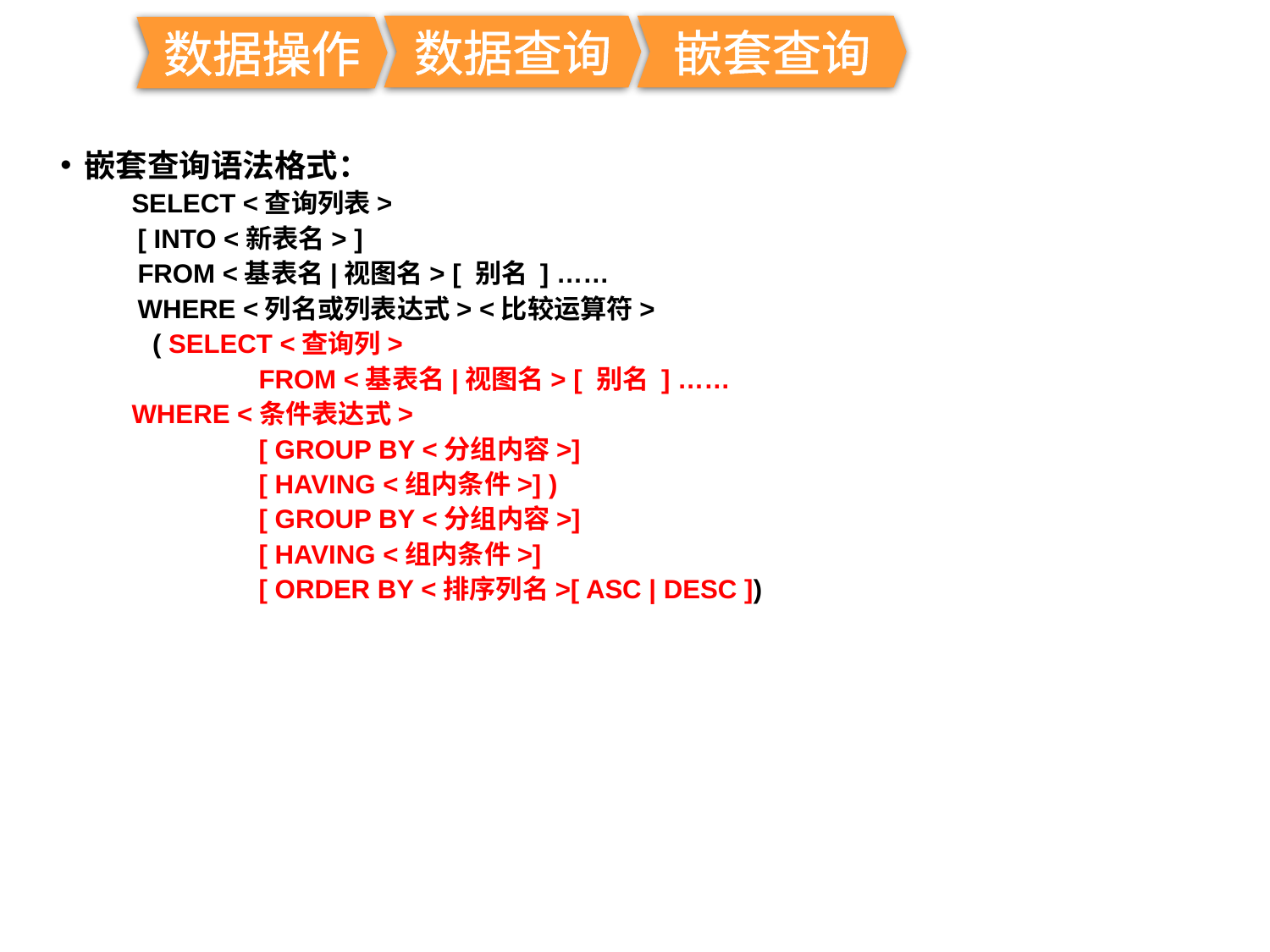

数据查询
嵌套查询
数据操作

嵌套查询语法格式：
	SELECT <查询列表>
    [ INTO <新表名> ]
    FROM <基表名|视图名> [ 别名 ] ……
    WHERE <列名或列表达式> <比较运算符>
      ( SELECT <查询列>
    	FROM <基表名|视图名> [ 别名 ] ……
   	WHERE <条件表达式>
    	[ GROUP BY <分组内容>]
    	[ HAVING <组内条件>] )
    	[ GROUP BY <分组内容>]
    	[ HAVING <组内条件>]
    	[ ORDER BY <排序列名>[ ASC | DESC ])